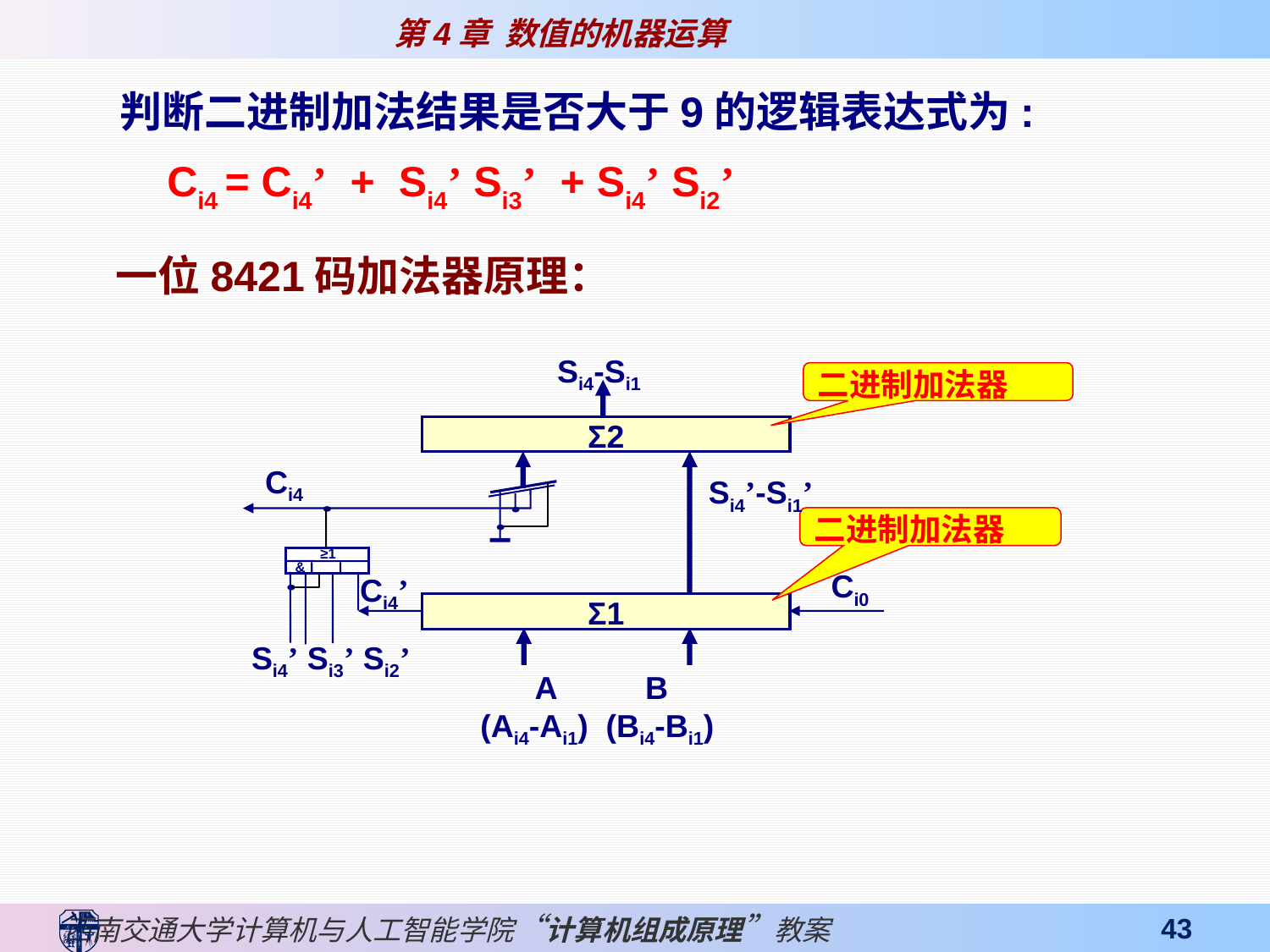

判断二进制加法结果是否大于9的逻辑表达式为:
    Ci4 = Ci4’  +  Si4’ Si3’  + Si4’ Si2’
一位8421码加法器原理：
Si4-Si1
二进制加法器

Σ2

Ci4
Si4’-Si1’

二进制加法器

≥1
&

Ci0
Ci4’

Σ1

Si4’ Si3’ Si2’
 A          B
(Ai4-Ai1)  (Bi4-Bi1)